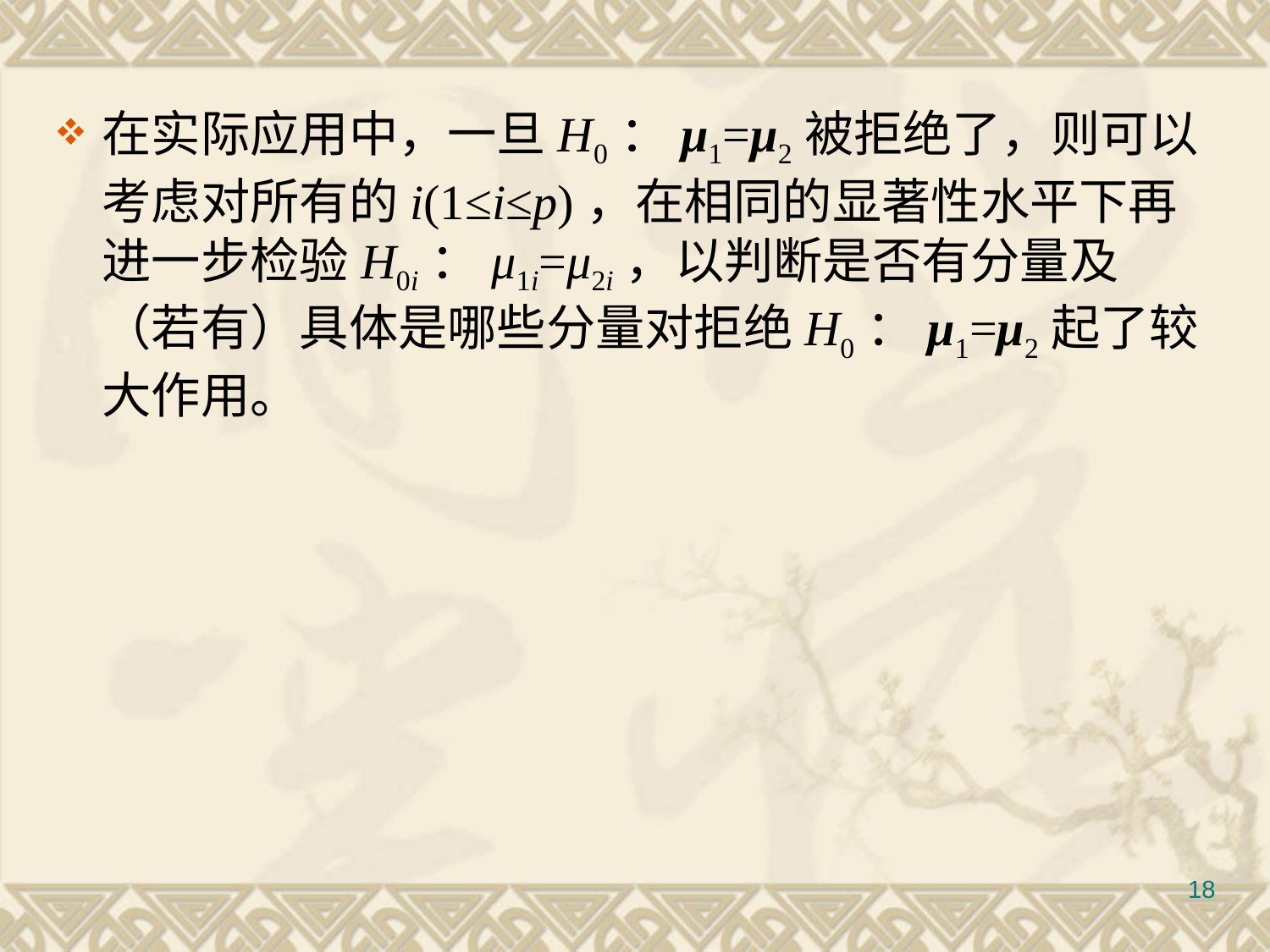

#
在实际应用中，一旦H0：μ1=μ2被拒绝了，则可以考虑对所有的i(1≤i≤p)，在相同的显著性水平下再进一步检验H0i：μ1i=μ2i，以判断是否有分量及（若有）具体是哪些分量对拒绝H0：μ1=μ2起了较大作用。

18